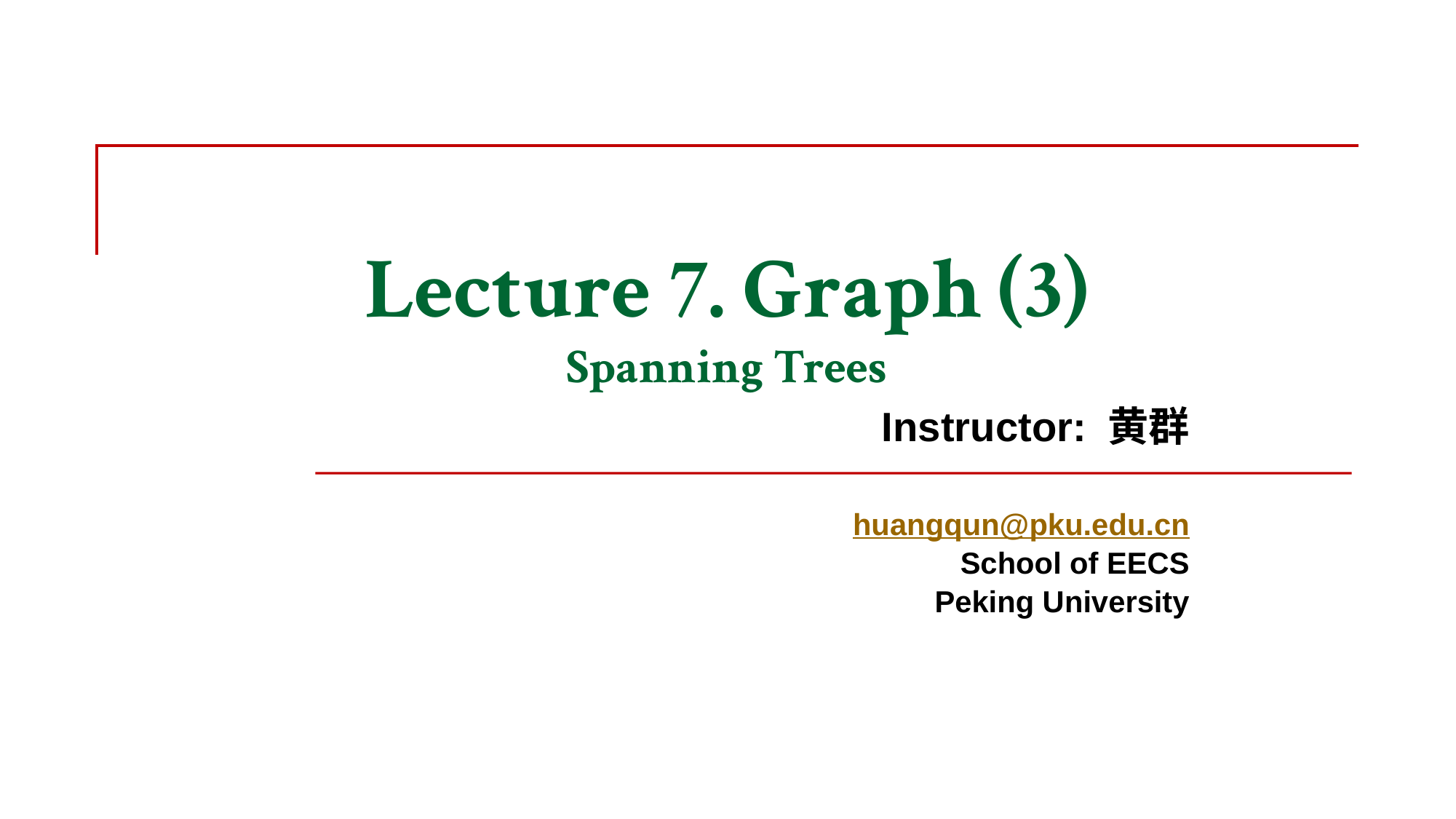

Lecture 7. Graph (3)
Spanning Trees
Instructor: 黄群

huangqun@pku.edu.cn
School of EECS
Peking University